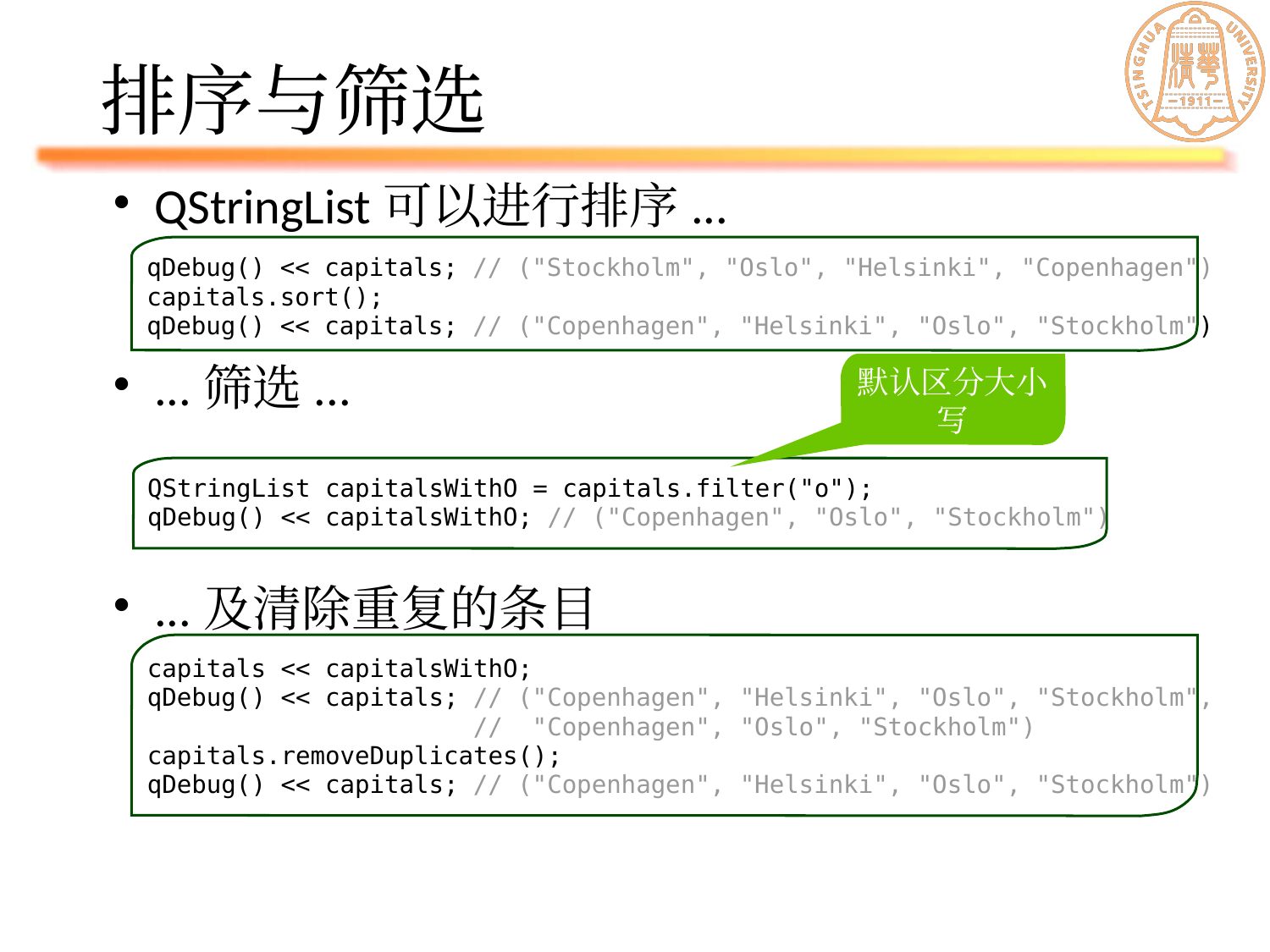

# 排序与筛选
QStringList可以进行排序...

...筛选...

...及清除重复的条目

qDebug() << capitals; // ("Stockholm", "Oslo", "Helsinki", "Copenhagen")
capitals.sort();
qDebug() << capitals; // ("Copenhagen", "Helsinki", "Oslo", "Stockholm")

默认区分大小 写

QStringList capitalsWithO = capitals.filter("o");
qDebug() << capitalsWithO; // ("Copenhagen", "Oslo", "Stockholm")

capitals << capitalsWithO;
qDebug() << capitals; // ("Copenhagen", "Helsinki", "Oslo", "Stockholm",
                      //  "Copenhagen", "Oslo", "Stockholm")
capitals.removeDuplicates();
qDebug() << capitals; // ("Copenhagen", "Helsinki", "Oslo", "Stockholm")